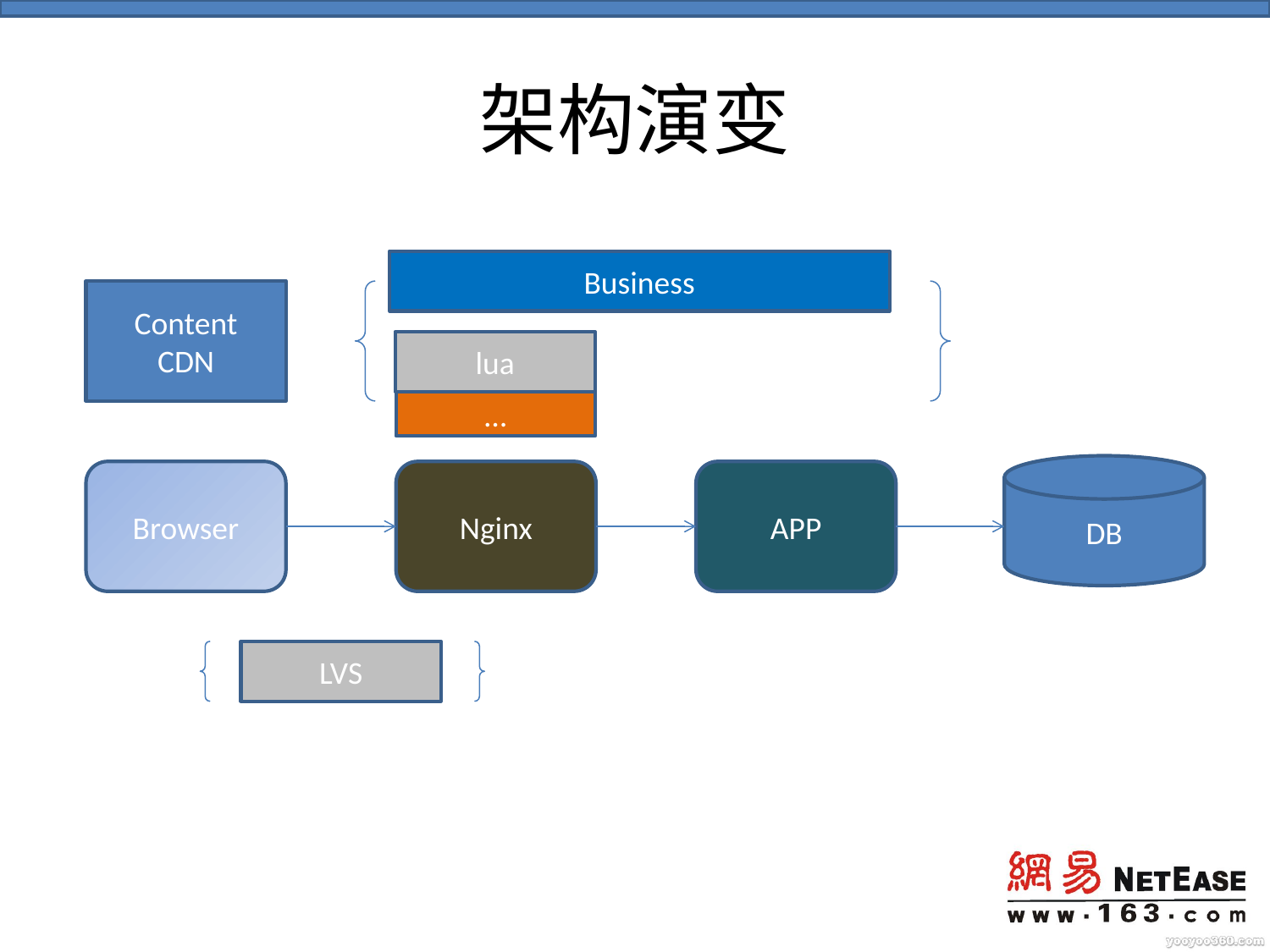

# 架构演变
Business
Content
CDN

lua
…
DB
Browser
Nginx
APP

LVS